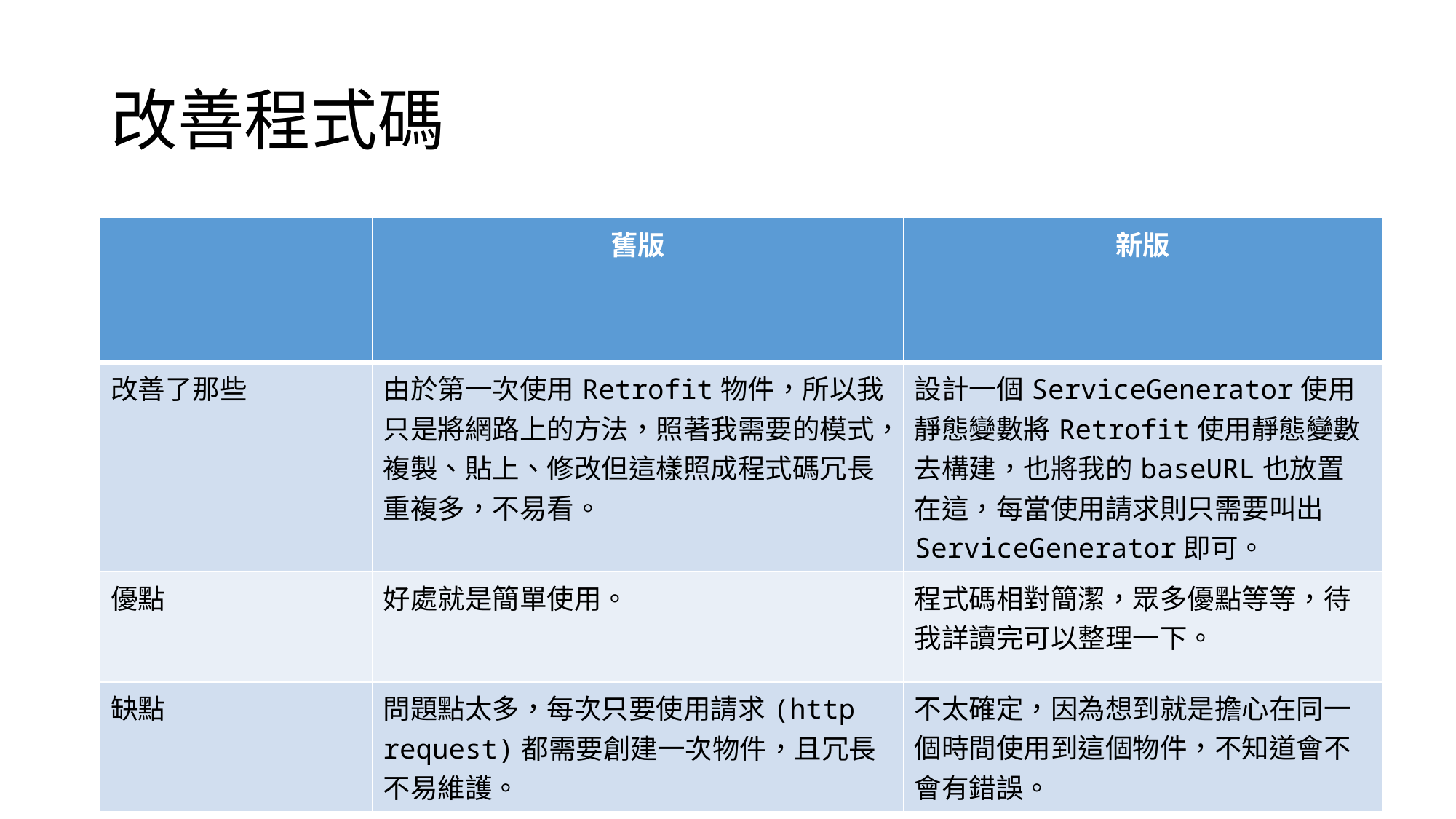

# 改善程式碼
|  | 舊版 | 新版 |
| --- | --- | --- |
| 改善了那些 | 由於第一次使用Retrofit物件，所以我只是將網路上的方法，照著我需要的模式，複製、貼上、修改但這樣照成程式碼冗長重複多，不易看。 | 設計一個ServiceGenerator使用靜態變數將Retrofit使用靜態變數去構建，也將我的baseURL也放置在這，每當使用請求則只需要叫出ServiceGenerator即可。 |
| 優點 | 好處就是簡單使用。 | 程式碼相對簡潔，眾多優點等等，待我詳讀完可以整理一下。 |
| 缺點 | 問題點太多，每次只要使用請求(http request)都需要創建一次物件，且冗長不易維護。 | 不太確定，因為想到就是擔心在同一個時間使用到這個物件，不知道會不會有錯誤。 |